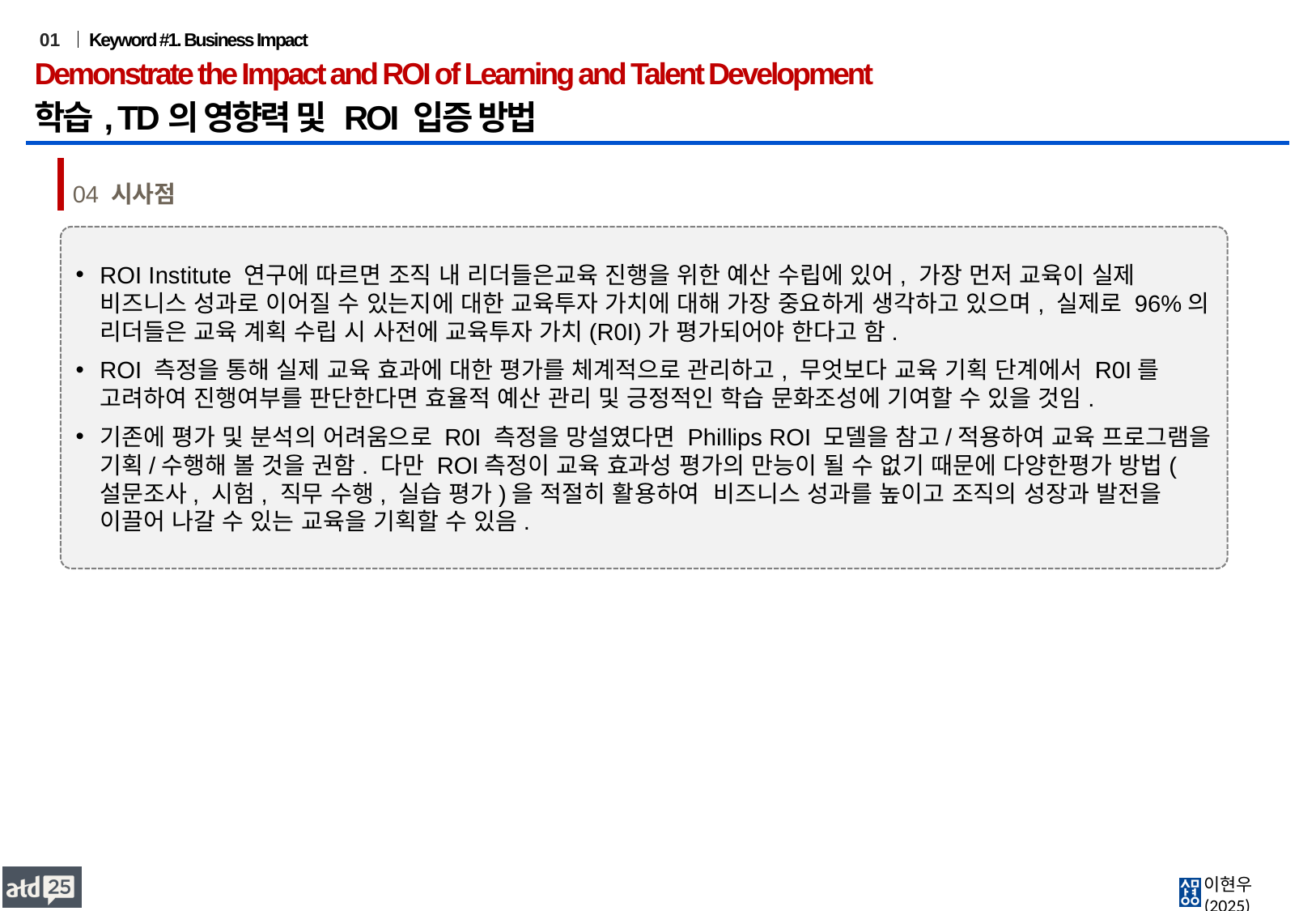

01
Keyword #1. Business Impact
Demonstrate the Impact and ROI of Learning and Talent Development
학습, TD의 영향력 및 ROI 입증 방법
| 04 시사점 |
| --- |
ROI Institute 연구에 따르면 조직 내 리더들은교육 진행을 위한 예산 수립에 있어, 가장 먼저 교육이 실제 비즈니스 성과로 이어질 수 있는지에 대한 교육투자 가치에 대해 가장 중요하게 생각하고 있으며, 실제로 96%의 리더들은 교육 계획 수립 시 사전에 교육투자 가치(R0I)가 평가되어야 한다고 함.
ROI 측정을 통해 실제 교육 효과에 대한 평가를 체계적으로 관리하고, 무엇보다 교육 기획 단계에서 R0I를 고려하여 진행여부를 판단한다면 효율적 예산 관리 및 긍정적인 학습 문화조성에 기여할 수 있을 것임.
기존에 평가 및 분석의 어려움으로 R0I 측정을 망설였다면 Phillips ROI 모델을 참고/적용하여 교육 프로그램을 기획/수행해 볼 것을 권함. 다만 ROI측정이 교육 효과성 평가의 만능이 될 수 없기 때문에 다양한평가 방법(설문조사, 시험, 직무 수행, 실습 평가)을 적절히 활용하여  비즈니스 성과를 높이고 조직의 성장과 발전을 이끌어 나갈 수 있는 교육을 기획할 수 있음.